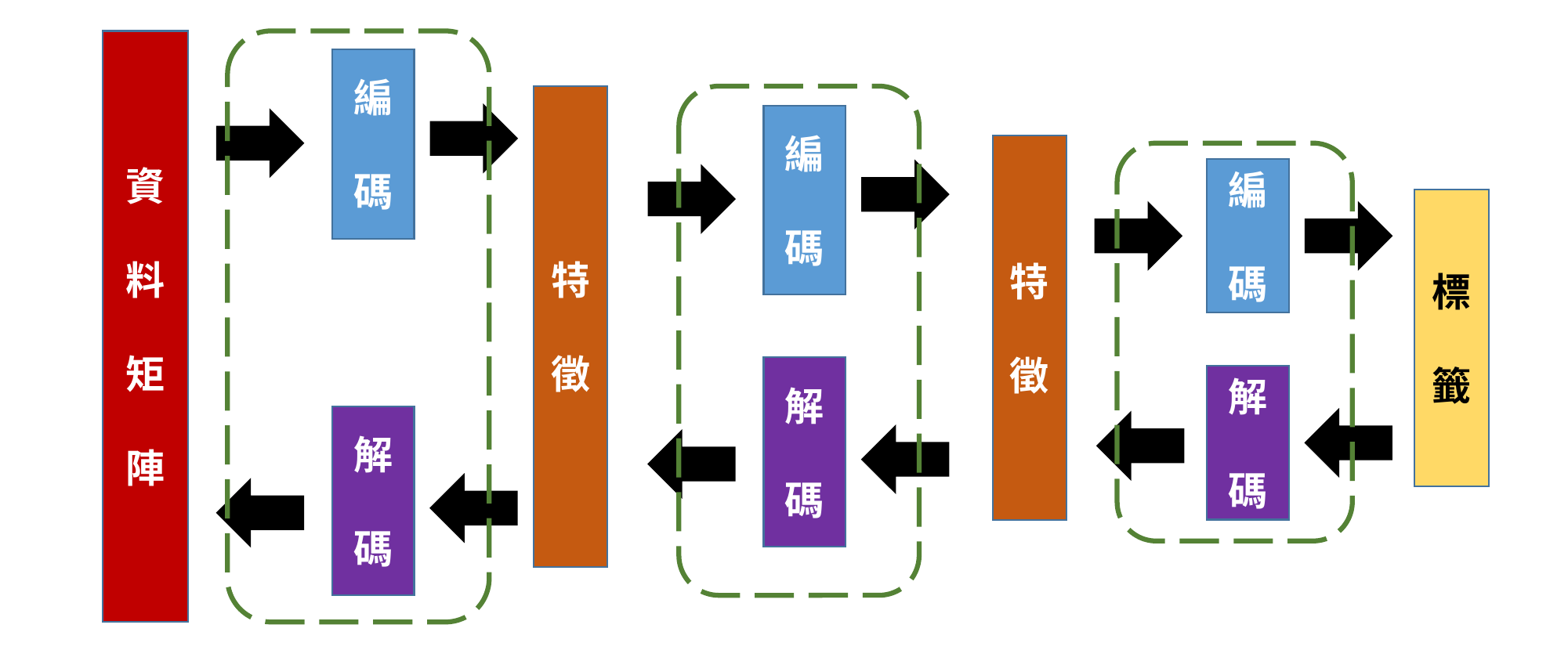

資

料

矩

陣

編

碼
特

徵

編

碼

特

徵

編

碼

標

籤

解

碼
解

碼
解

碼